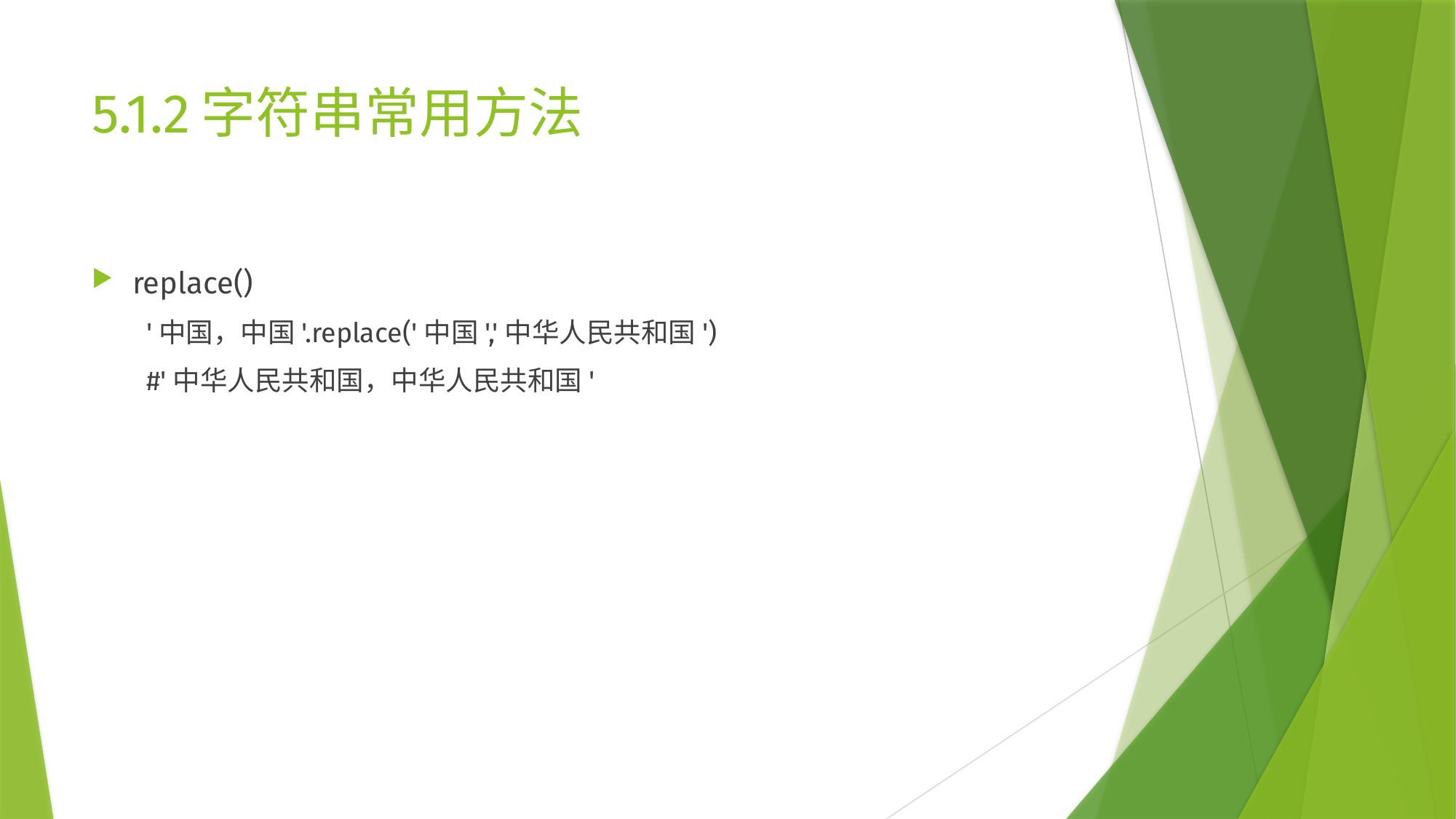

# 5.1.2	字符串常用方法
replace()
'中国，中国'.replace('中国','中华人民共和国')
#'中华人民共和国，中华人民共和国'